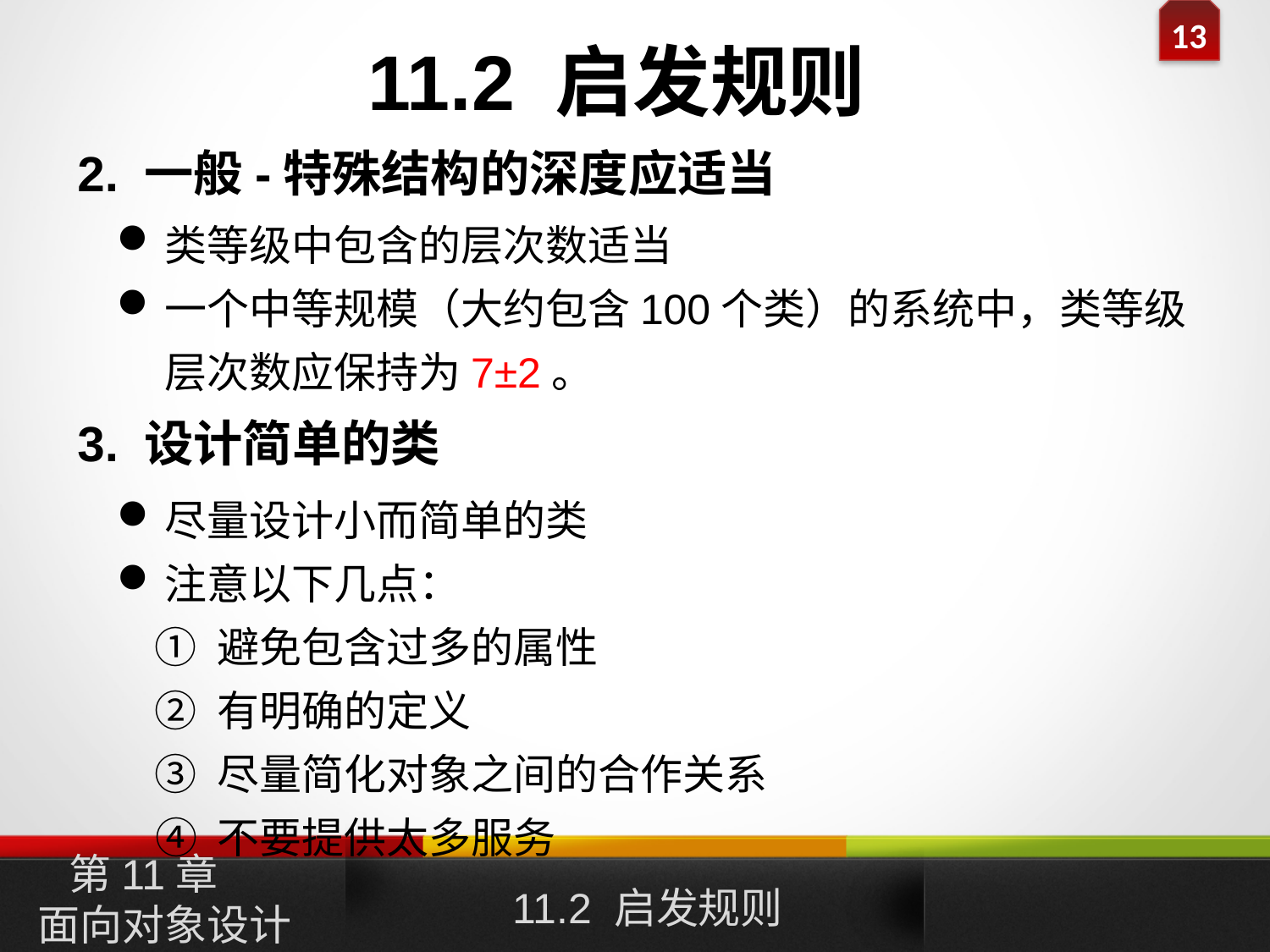

# 11.2 启发规则
2. 一般-特殊结构的深度应适当
类等级中包含的层次数适当
一个中等规模（大约包含100个类）的系统中，类等级层次数应保持为7±2。
3. 设计简单的类
尽量设计小而简单的类
注意以下几点：
    ① 避免包含过多的属性
    ② 有明确的定义
    ③ 尽量简化对象之间的合作关系
    ④ 不要提供太多服务
11.2 启发规则